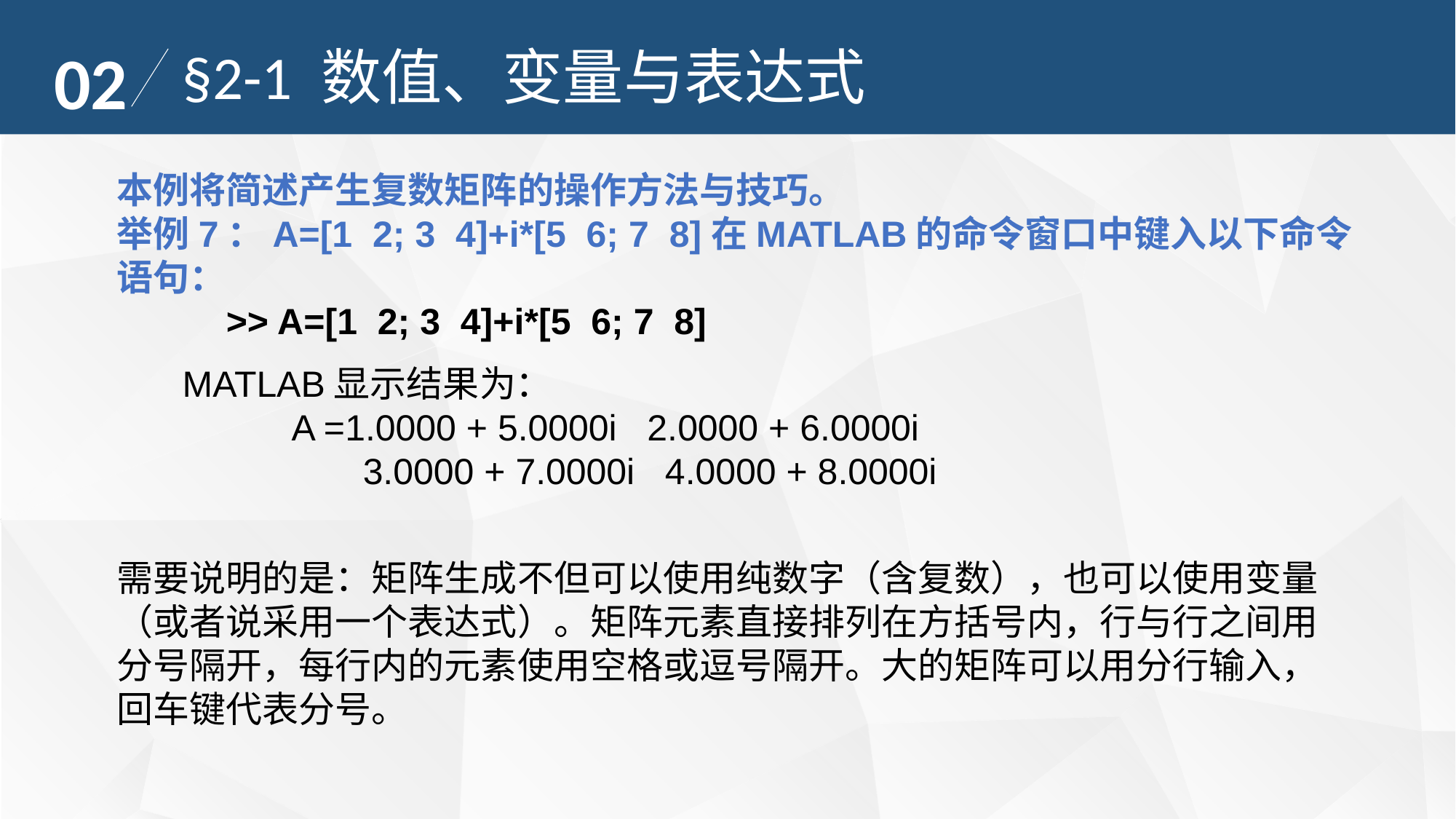

02
§2-1 数值、变量与表达式
本例将简述产生复数矩阵的操作方法与技巧。
举例7：A=[1  2; 3  4]+i*[5  6; 7  8]在MATLAB的命令窗口中键入以下命令语句：
	>> A=[1  2; 3  4]+i*[5  6; 7  8]
MATLAB显示结果为：
	A =1.0000 + 5.0000i   2.0000 + 6.0000i
	       3.0000 + 7.0000i   4.0000 + 8.0000i
需要说明的是：矩阵生成不但可以使用纯数字（含复数），也可以使用变量（或者说采用一个表达式）。矩阵元素直接排列在方括号内，行与行之间用分号隔开，每行内的元素使用空格或逗号隔开。大的矩阵可以用分行输入，回车键代表分号。